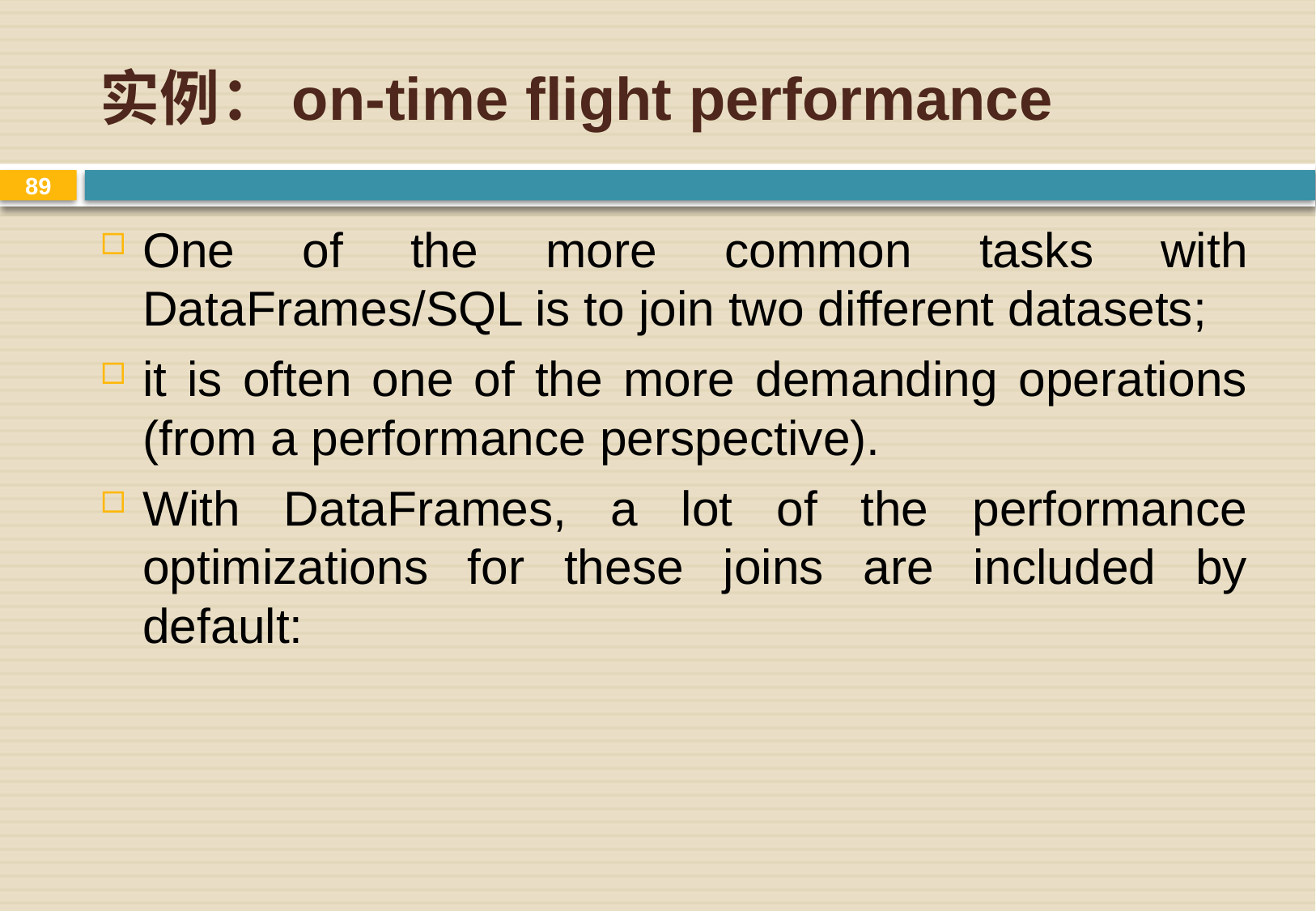

# 实例：on-time flight performance
89
One of the more common tasks with DataFrames/SQL is to join two different datasets;
it is often one of the more demanding operations (from a performance perspective).
With DataFrames, a lot of the performance optimizations for these joins are included by default: